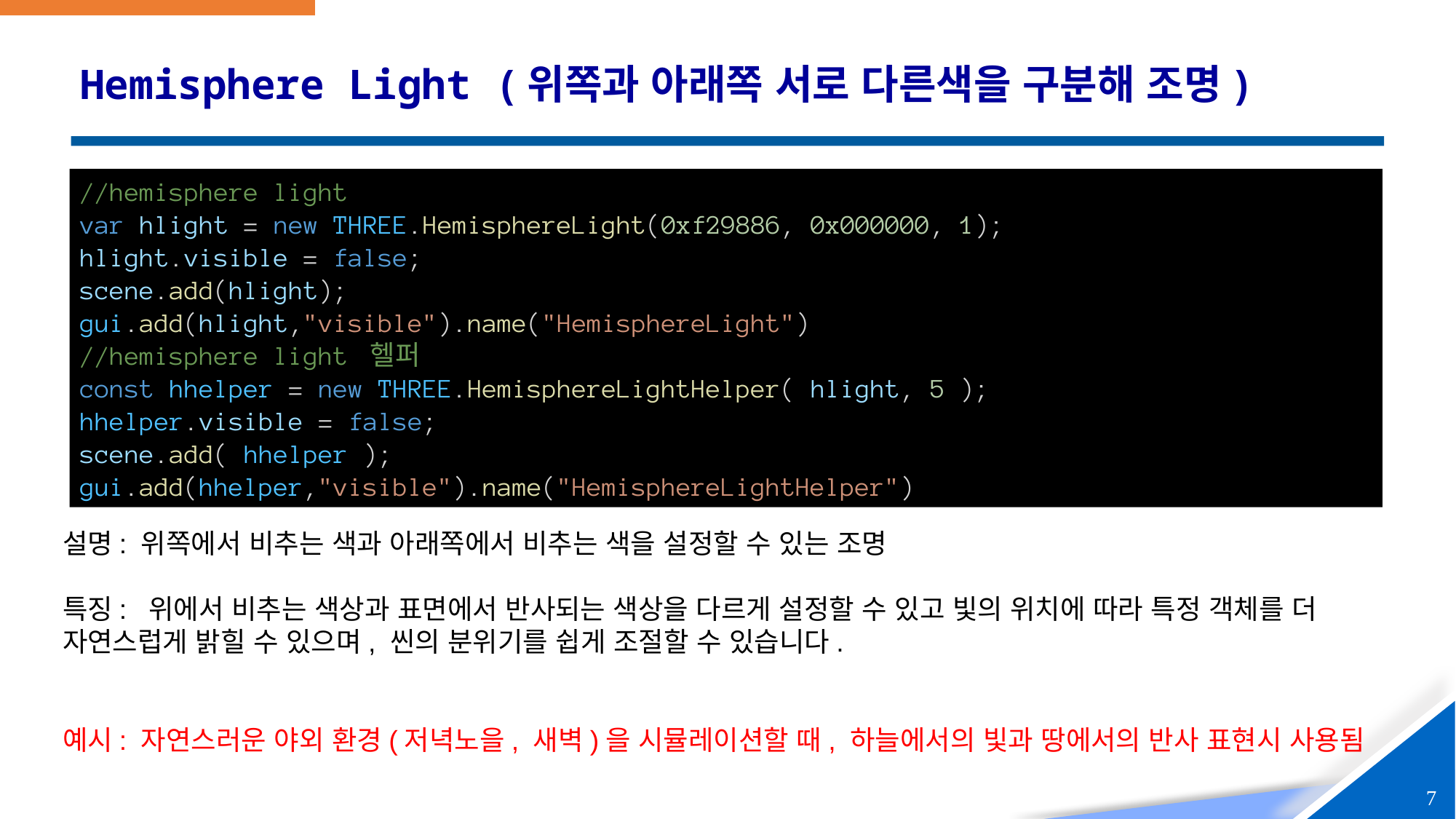

# Hemisphere Light (위쪽과 아래쪽 서로 다른색을 구분해 조명)
//hemisphere light
var hlight = new THREE.HemisphereLight(0xf29886, 0x000000, 1);
hlight.visible = false;
scene.add(hlight);
gui.add(hlight,"visible").name("HemisphereLight")
//hemisphere light 헬퍼
const hhelper = new THREE.HemisphereLightHelper( hlight, 5 );
hhelper.visible = false;
scene.add( hhelper );
gui.add(hhelper,"visible").name("HemisphereLightHelper")
설명: 위쪽에서 비추는 색과 아래쪽에서 비추는 색을 설정할 수 있는 조명

특징:  위에서 비추는 색상과 표면에서 반사되는 색상을 다르게 설정할 수 있고 빛의 위치에 따라 특정 객체를 더 자연스럽게 밝힐 수 있으며, 씬의 분위기를 쉽게 조절할 수 있습니다.

예시: 자연스러운 야외 환경(저녁노을, 새벽)을 시뮬레이션할 때, 하늘에서의 빛과 땅에서의 반사 표현시 사용됨
7